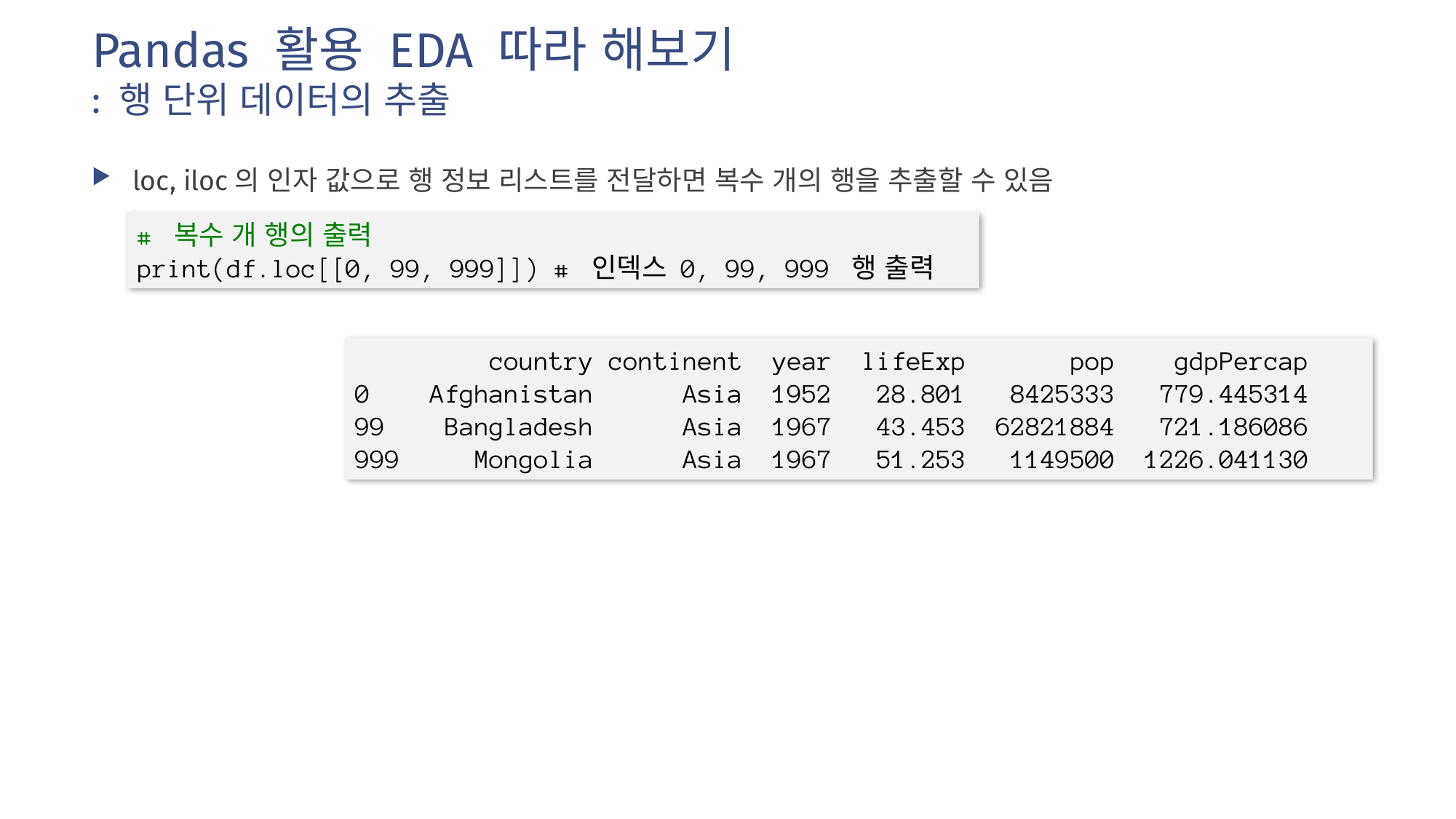

# Pandas 활용 EDA 따라 해보기 : 행 단위 데이터의 추출
loc, iloc의 인자 값으로 행 정보 리스트를 전달하면 복수 개의 행을 추출할 수 있음

# 복수 개 행의 출력
print(df.loc[[0, 99, 999]]) # 인덱스 0, 99, 999 행 출력
         country continent  year  lifeExp       pop    gdpPercap
0    Afghanistan      Asia  1952   28.801   8425333   779.445314
99    Bangladesh      Asia  1967   43.453  62821884   721.186086
999     Mongolia      Asia  1967   51.253   1149500  1226.041130